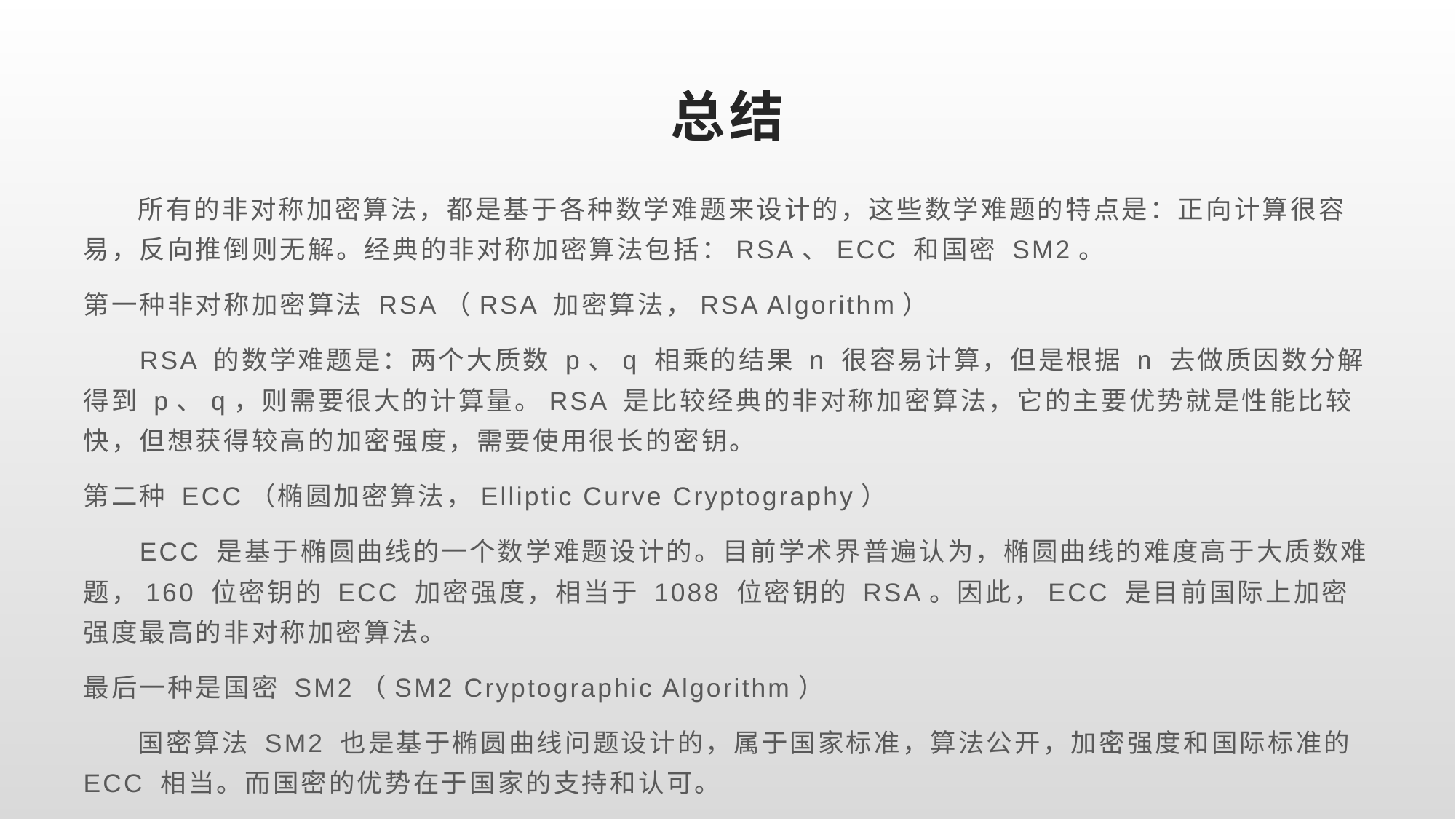

# 总结
      所有的非对称加密算法，都是基于各种数学难题来设计的，这些数学难题的特点是：正向计算很容易，反向推倒则无解。经典的非对称加密算法包括：RSA、ECC 和国密 SM2。
第一种非对称加密算法 RSA（RSA 加密算法，RSA Algorithm）
      RSA 的数学难题是：两个大质数 p、q 相乘的结果 n 很容易计算，但是根据 n 去做质因数分解得到 p、q，则需要很大的计算量。RSA 是比较经典的非对称加密算法，它的主要优势就是性能比较快，但想获得较高的加密强度，需要使用很长的密钥。
第二种 ECC（椭圆加密算法，Elliptic Curve Cryptography）
      ECC 是基于椭圆曲线的一个数学难题设计的。目前学术界普遍认为，椭圆曲线的难度高于大质数难题，160 位密钥的 ECC 加密强度，相当于 1088 位密钥的 RSA。因此，ECC 是目前国际上加密强度最高的非对称加密算法。
最后一种是国密 SM2（SM2 Cryptographic Algorithm）
      国密算法 SM2 也是基于椭圆曲线问题设计的，属于国家标准，算法公开，加密强度和国际标准的 ECC 相当。而国密的优势在于国家的支持和认可。